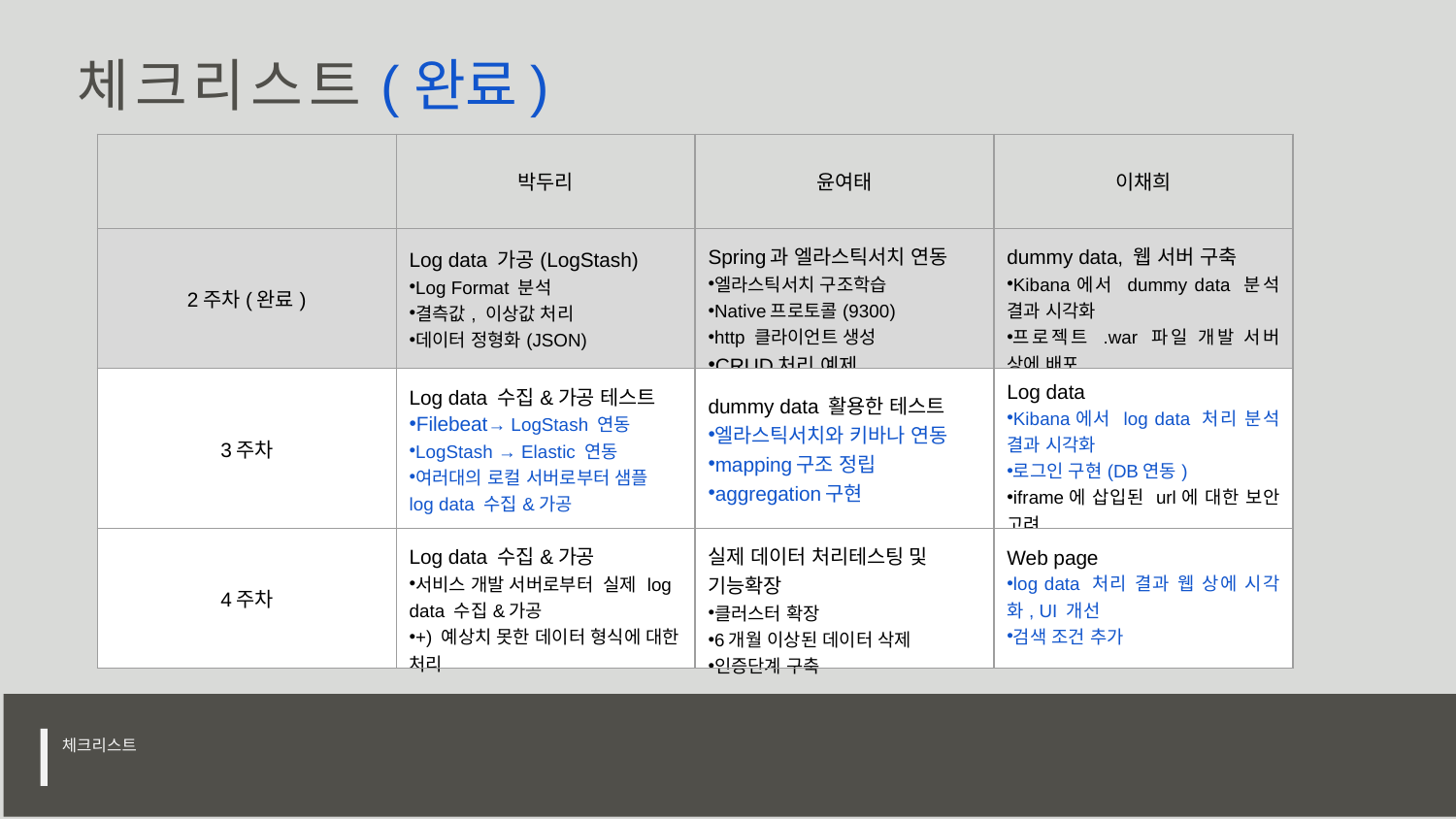

체크리스트(완료)
|  | 박두리 | 윤여태 | 이채희 |
| --- | --- | --- | --- |
| 2주차(완료) | Log data 가공(LogStash) Log Format 분석 결측값, 이상값 처리 데이터 정형화(JSON) | Spring과 엘라스틱서치 연동 엘라스틱서치 구조학습 Native프로토콜(9300) http 클라이언트 생성 CRUD처리 예제 | dummy data, 웹 서버 구축 Kibana에서 dummy data 분석 결과 시각화 프로젝트 .war 파일 개발 서버 상에 배포 |
| 3주차 | Log data 수집&가공 테스트 Filebeat→ LogStash 연동 LogStash → Elastic 연동 여러대의 로컬 서버로부터 샘플 log data 수집&가공 | dummy data 활용한 테스트 엘라스틱서치와 키바나 연동 mapping구조 정립 aggregation구현 | Log data Kibana에서 log data 처리 분석 결과 시각화 로그인 구현(DB연동) iframe에 삽입된 url에 대한 보안 고려 |
| 4주차 | Log data 수집&가공 서비스 개발 서버로부터  실제 log data 수집&가공 +) 예상치 못한 데이터 형식에 대한 처리 | 실제 데이터 처리테스팅 및 기능확장 클러스터 확장 6개월 이상된 데이터 삭제 인증단계 구축 | Web page log data 처리 결과 웹 상에 시각화, UI 개선 검색 조건 추가 |

체크리스트